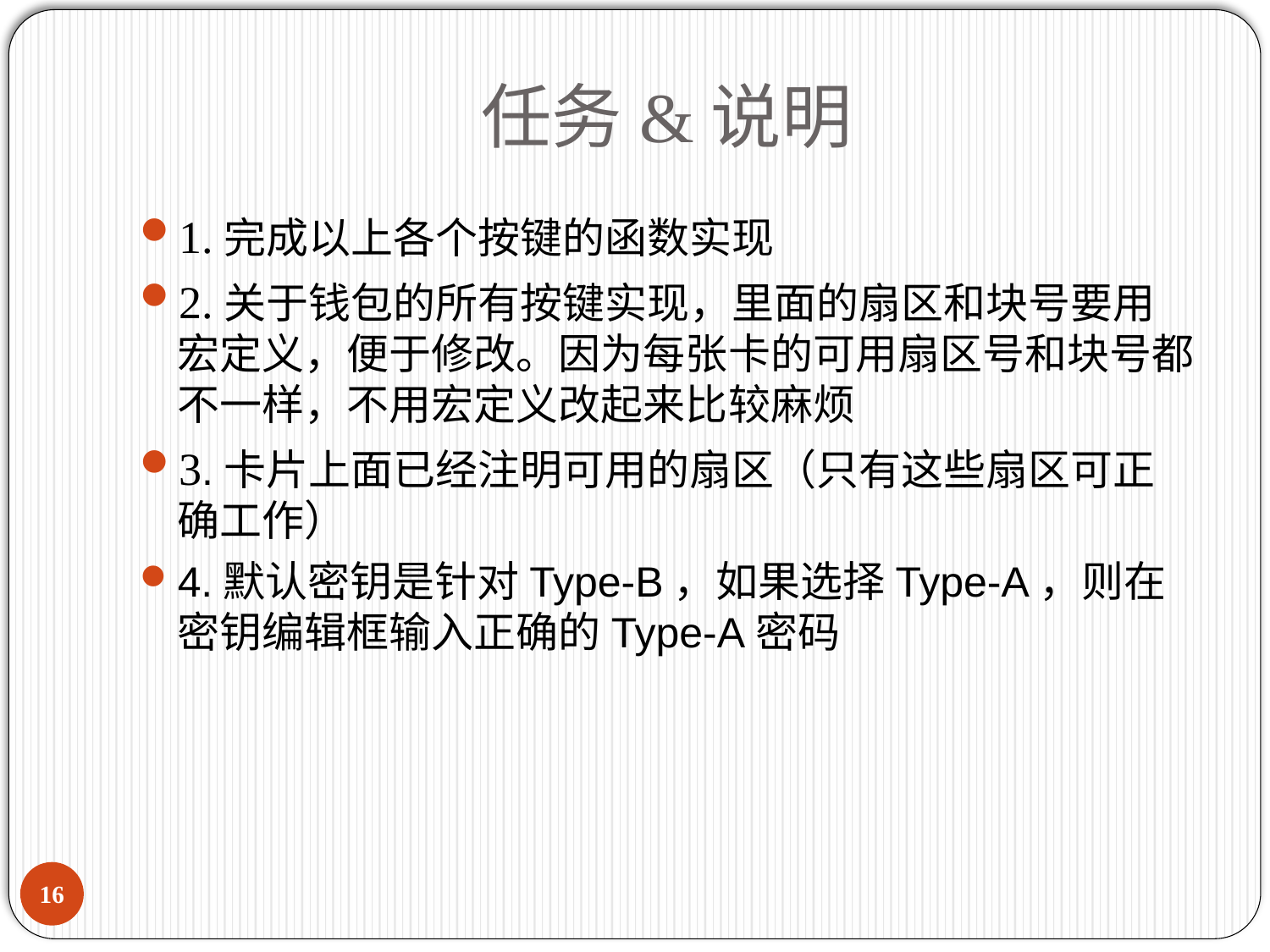

# 任务&说明
1.完成以上各个按键的函数实现
2.关于钱包的所有按键实现，里面的扇区和块号要用宏定义，便于修改。因为每张卡的可用扇区号和块号都不一样，不用宏定义改起来比较麻烦
3.卡片上面已经注明可用的扇区（只有这些扇区可正确工作）
4.默认密钥是针对Type-B，如果选择Type-A，则在密钥编辑框输入正确的Type-A密码
16